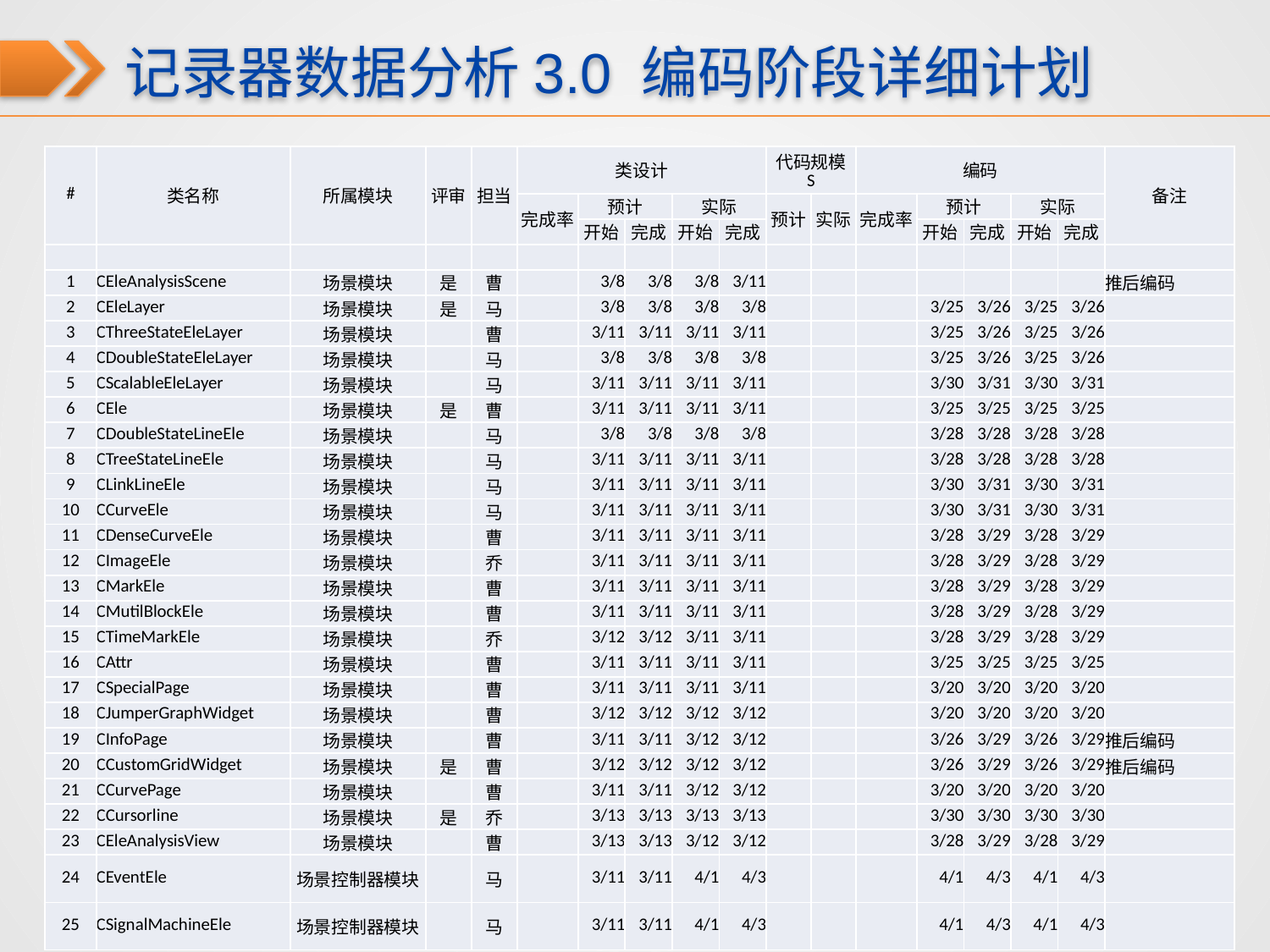

记录器数据分析3.0 编码阶段详细计划

| # | 类名称 | 所属模块 | 评审 | 担当 | 类设计 |  |  |  |  | 代码规模 S |  | 编码 |  |  |  |  | 备注 |
| --- | --- | --- | --- | --- | --- | --- | --- | --- | --- | --- | --- | --- | --- | --- | --- | --- | --- |
|  |  |  |  |  | 完成率 | 预计 |  | 实际 |  | 预计 | 实际 | 完成率 | 预计 |  | 实际 |  |  |
|  |  |  |  |  |  | 开始 | 完成 | 开始 | 完成 |  |  |  | 开始 | 完成 | 开始 | 完成 |  |
|  |  |  |  |  |  |  |  |  |  |  |  |  |  |  |  |  |  |
| 1 | CEleAnalysisScene | 场景模块 | 是 | 曹 |  | 3/8 | 3/8 | 3/8 | 3/11 |  |  |  |  |  |  |  | 推后编码 |
| 2 | CEleLayer | 场景模块 | 是 | 马 |  | 3/8 | 3/8 | 3/8 | 3/8 |  |  |  | 3/25 | 3/26 | 3/25 | 3/26 |  |
| 3 | CThreeStateEleLayer | 场景模块 |  | 曹 |  | 3/11 | 3/11 | 3/11 | 3/11 |  |  |  | 3/25 | 3/26 | 3/25 | 3/26 |  |
| 4 | CDoubleStateEleLayer | 场景模块 |  | 马 |  | 3/8 | 3/8 | 3/8 | 3/8 |  |  |  | 3/25 | 3/26 | 3/25 | 3/26 |  |
| 5 | CScalableEleLayer | 场景模块 |  | 马 |  | 3/11 | 3/11 | 3/11 | 3/11 |  |  |  | 3/30 | 3/31 | 3/30 | 3/31 |  |
| 6 | CEle | 场景模块 | 是 | 曹 |  | 3/11 | 3/11 | 3/11 | 3/11 |  |  |  | 3/25 | 3/25 | 3/25 | 3/25 |  |
| 7 | CDoubleStateLineEle | 场景模块 |  | 马 |  | 3/8 | 3/8 | 3/8 | 3/8 |  |  |  | 3/28 | 3/28 | 3/28 | 3/28 |  |
| 8 | CTreeStateLineEle | 场景模块 |  | 马 |  | 3/11 | 3/11 | 3/11 | 3/11 |  |  |  | 3/28 | 3/28 | 3/28 | 3/28 |  |
| 9 | CLinkLineEle | 场景模块 |  | 马 |  | 3/11 | 3/11 | 3/11 | 3/11 |  |  |  | 3/30 | 3/31 | 3/30 | 3/31 |  |
| 10 | CCurveEle | 场景模块 |  | 马 |  | 3/11 | 3/11 | 3/11 | 3/11 |  |  |  | 3/30 | 3/31 | 3/30 | 3/31 |  |
| 11 | CDenseCurveEle | 场景模块 |  | 曹 |  | 3/11 | 3/11 | 3/11 | 3/11 |  |  |  | 3/28 | 3/29 | 3/28 | 3/29 |  |
| 12 | CImageEle | 场景模块 |  | 乔 |  | 3/11 | 3/11 | 3/11 | 3/11 |  |  |  | 3/28 | 3/29 | 3/28 | 3/29 |  |
| 13 | CMarkEle | 场景模块 |  | 曹 |  | 3/11 | 3/11 | 3/11 | 3/11 |  |  |  | 3/28 | 3/29 | 3/28 | 3/29 |  |
| 14 | CMutilBlockEle | 场景模块 |  | 曹 |  | 3/11 | 3/11 | 3/11 | 3/11 |  |  |  | 3/28 | 3/29 | 3/28 | 3/29 |  |
| 15 | CTimeMarkEle | 场景模块 |  | 乔 |  | 3/12 | 3/12 | 3/11 | 3/11 |  |  |  | 3/28 | 3/29 | 3/28 | 3/29 |  |
| 16 | CAttr | 场景模块 |  | 曹 |  | 3/11 | 3/11 | 3/11 | 3/11 |  |  |  | 3/25 | 3/25 | 3/25 | 3/25 |  |
| 17 | CSpecialPage | 场景模块 |  | 曹 |  | 3/11 | 3/11 | 3/11 | 3/11 |  |  |  | 3/20 | 3/20 | 3/20 | 3/20 |  |
| 18 | CJumperGraphWidget | 场景模块 |  | 曹 |  | 3/12 | 3/12 | 3/12 | 3/12 |  |  |  | 3/20 | 3/20 | 3/20 | 3/20 |  |
| 19 | CInfoPage | 场景模块 |  | 曹 |  | 3/11 | 3/11 | 3/12 | 3/12 |  |  |  | 3/26 | 3/29 | 3/26 | 3/29 | 推后编码 |
| 20 | CCustomGridWidget | 场景模块 | 是 | 曹 |  | 3/12 | 3/12 | 3/12 | 3/12 |  |  |  | 3/26 | 3/29 | 3/26 | 3/29 | 推后编码 |
| 21 | CCurvePage | 场景模块 |  | 曹 |  | 3/11 | 3/11 | 3/12 | 3/12 |  |  |  | 3/20 | 3/20 | 3/20 | 3/20 |  |
| 22 | CCursorline | 场景模块 | 是 | 乔 |  | 3/13 | 3/13 | 3/13 | 3/13 |  |  |  | 3/30 | 3/30 | 3/30 | 3/30 |  |
| 23 | CEleAnalysisView | 场景模块 |  | 曹 |  | 3/13 | 3/13 | 3/12 | 3/12 |  |  |  | 3/28 | 3/29 | 3/28 | 3/29 |  |
| 24 | CEventEle | 场景控制器模块 |  | 马 |  | 3/11 | 3/11 | 4/1 | 4/3 |  |  |  | 4/1 | 4/3 | 4/1 | 4/3 |  |
| 25 | CSignalMachineEle | 场景控制器模块 |  | 马 |  | 3/11 | 3/11 | 4/1 | 4/3 |  |  |  | 4/1 | 4/3 | 4/1 | 4/3 |  |